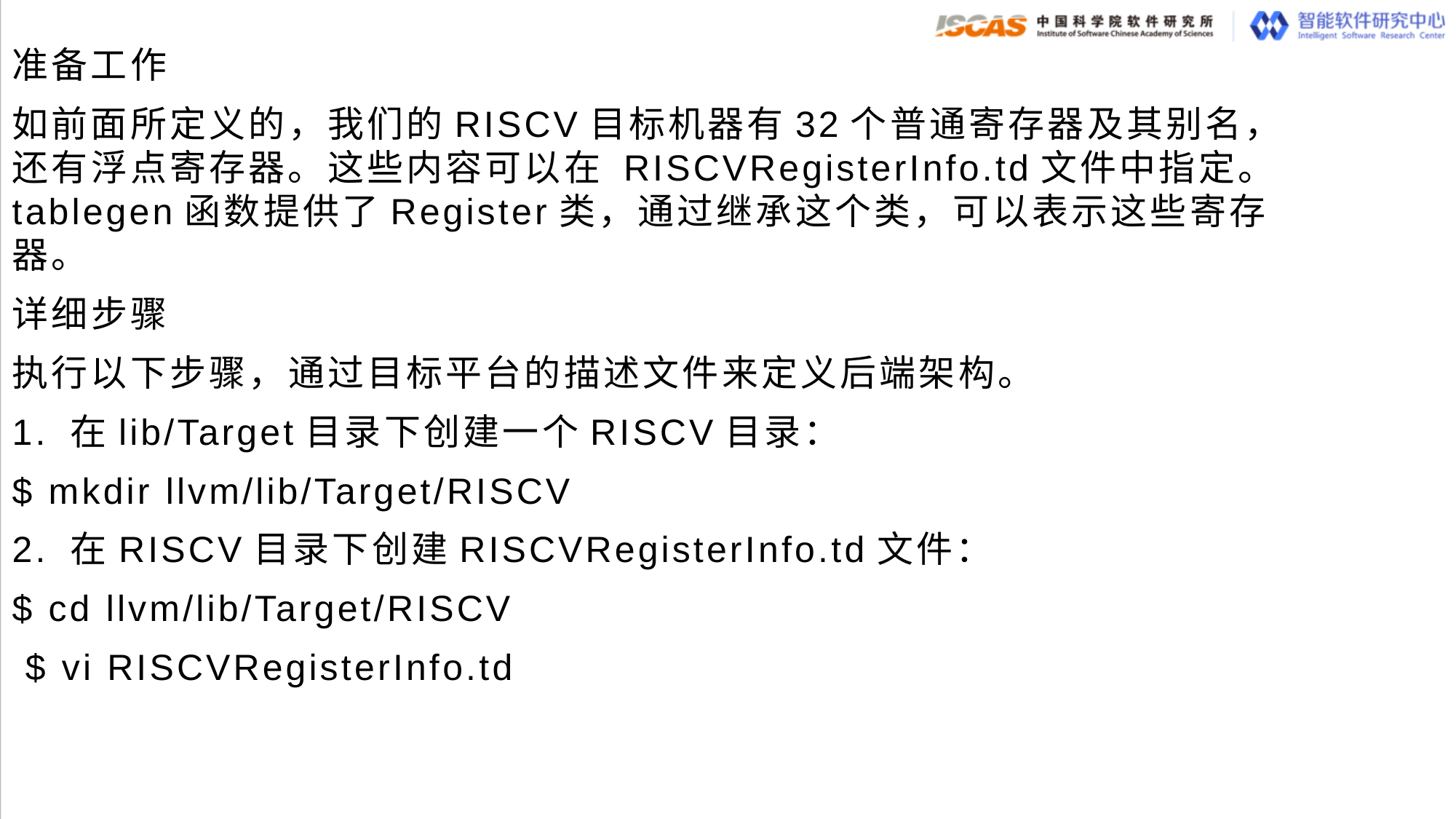

准备工作
如前面所定义的，我们的RISCV目标机器有32个普通寄存器及其别名，还有浮点寄存器。这些内容可以在 RISCVRegisterInfo.td文件中指定。tablegen函数提供了Register类，通过继承这个类，可以表示这些寄存器。
详细步骤
执行以下步骤，通过目标平台的描述文件来定义后端架构。
1. 在lib/Target目录下创建一个RISCV目录：
$ mkdir llvm/lib/Target/RISCV
2. 在RISCV目录下创建RISCVRegisterInfo.td文件：
$ cd llvm/lib/Target/RISCV
 $ vi RISCVRegisterInfo.td